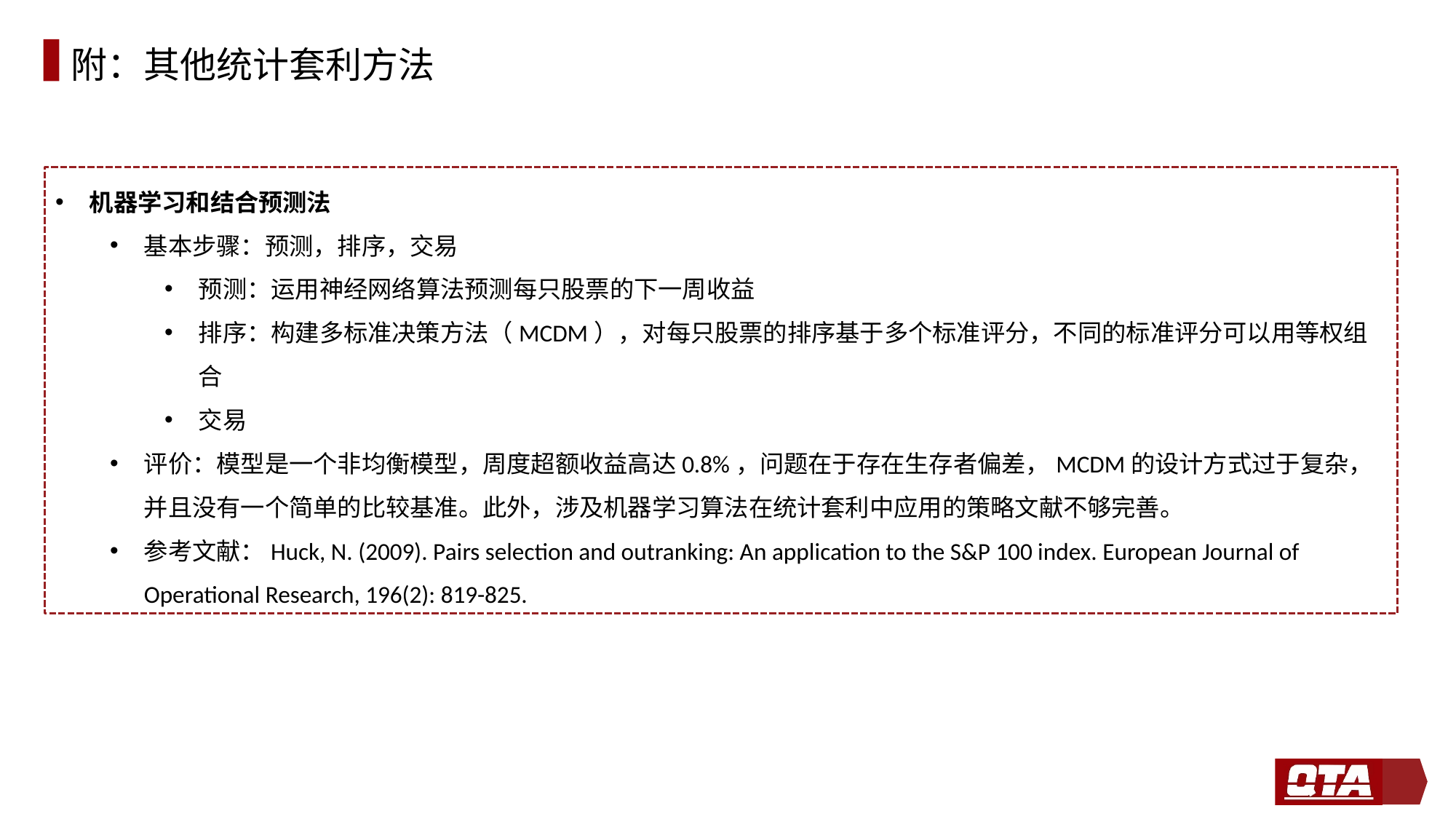

# 附：其他统计套利方法
机器学习和结合预测法
基本步骤：预测，排序，交易
预测：运用神经网络算法预测每只股票的下一周收益
排序：构建多标准决策方法（MCDM），对每只股票的排序基于多个标准评分，不同的标准评分可以用等权组合
交易
评价：模型是一个非均衡模型，周度超额收益高达0.8%，问题在于存在生存者偏差，MCDM的设计方式过于复杂，并且没有一个简单的比较基准。此外，涉及机器学习算法在统计套利中应用的策略文献不够完善。
参考文献：Huck, N. (2009). Pairs selection and outranking: An application to the S&P 100 index. European Journal of Operational Research, 196(2): 819-825.